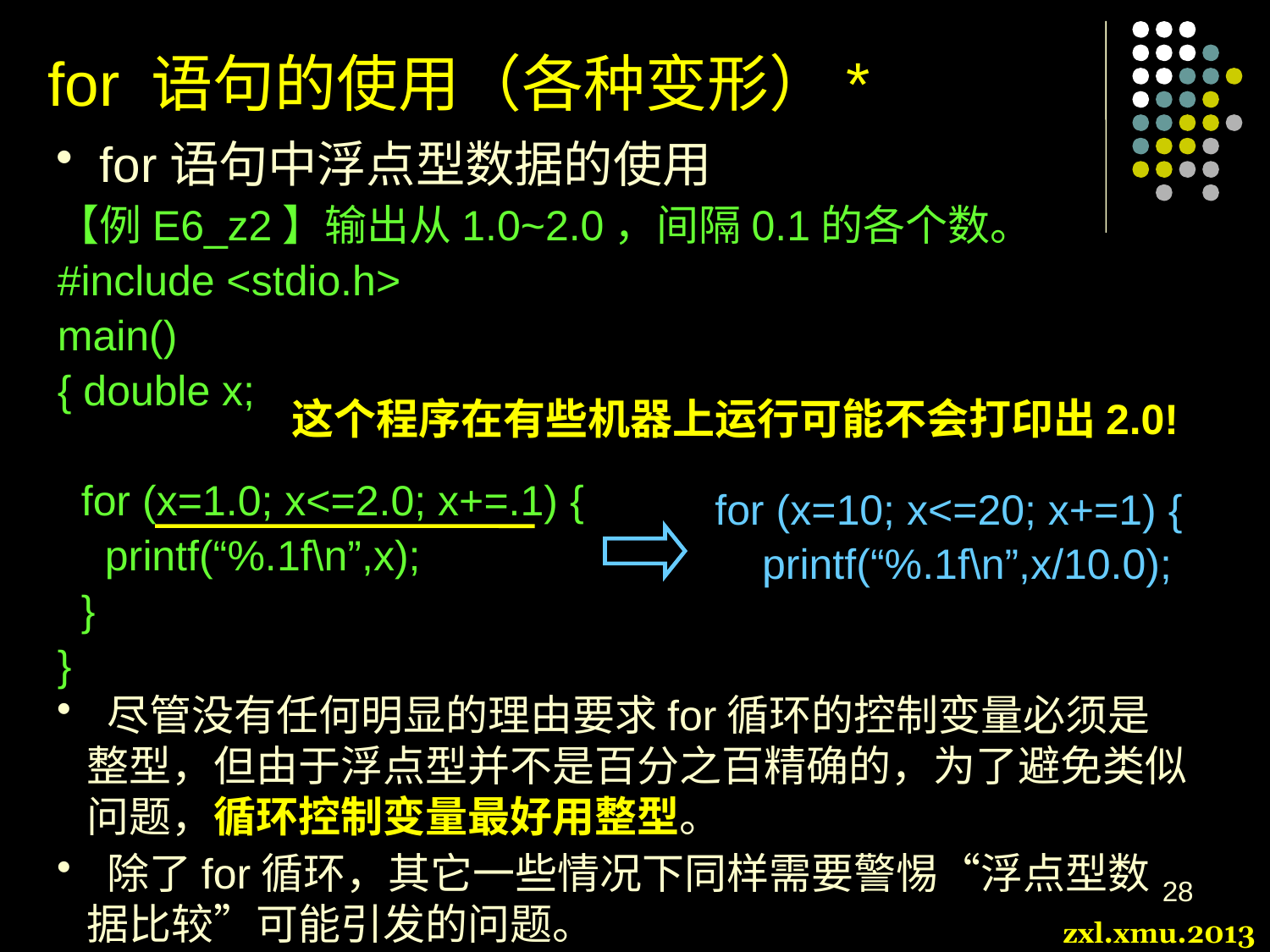

for 语句的使用（各种变形）*
 for语句中浮点型数据的使用
【例E6_z2】输出从1.0~2.0，间隔0.1的各个数。
#include <stdio.h>
main()
{ double x;

  for (x=1.0; x<=2.0; x+=.1) {
    printf(“%.1f\n”,x);
  }
}
这个程序在有些机器上运行可能不会打印出2.0!
for (x=10; x<=20; x+=1) {
    printf(“%.1f\n”,x/10.0);

 尽管没有任何明显的理由要求for循环的控制变量必须是整型，但由于浮点型并不是百分之百精确的，为了避免类似问题，循环控制变量最好用整型。
 除了for循环，其它一些情况下同样需要警惕“浮点型数据比较”可能引发的问题。
28